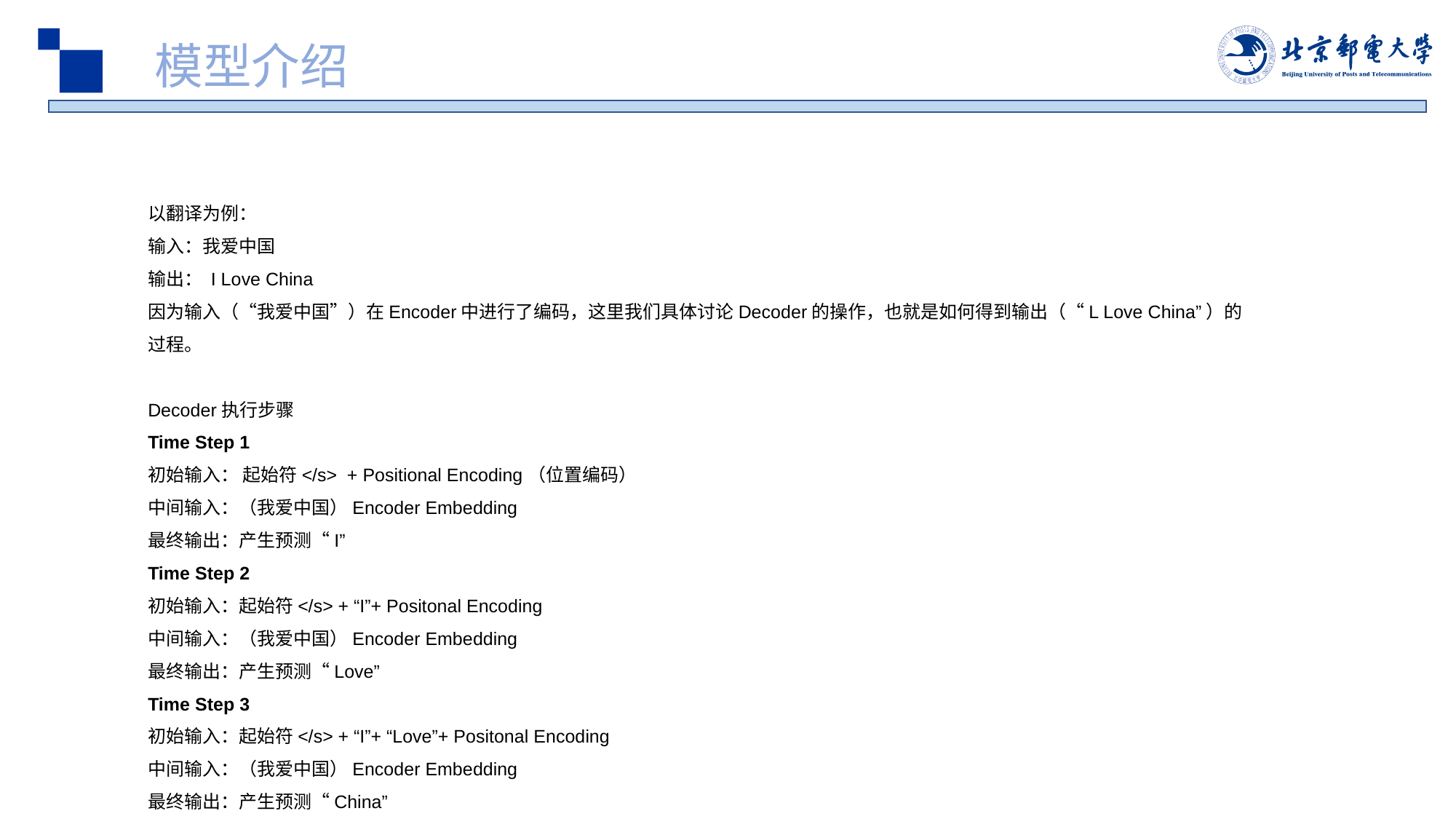

模型介绍

以翻译为例：
输入：我爱中国
输出： I Love China
因为输入（“我爱中国”）在Encoder中进行了编码，这里我们具体讨论Decoder的操作，也就是如何得到输出（“L Love China”）的过程。

Decoder执行步骤
Time Step 1
初始输入： 起始符</s>  + Positional Encoding（位置编码）
中间输入：（我爱中国）Encoder Embedding
最终输出：产生预测“I”
Time Step 2
初始输入：起始符</s> + “I”+ Positonal Encoding
中间输入：（我爱中国）Encoder Embedding
最终输出：产生预测“Love”
Time Step 3
初始输入：起始符</s> + “I”+ “Love”+ Positonal Encoding
中间输入：（我爱中国）Encoder Embedding
最终输出：产生预测“China”